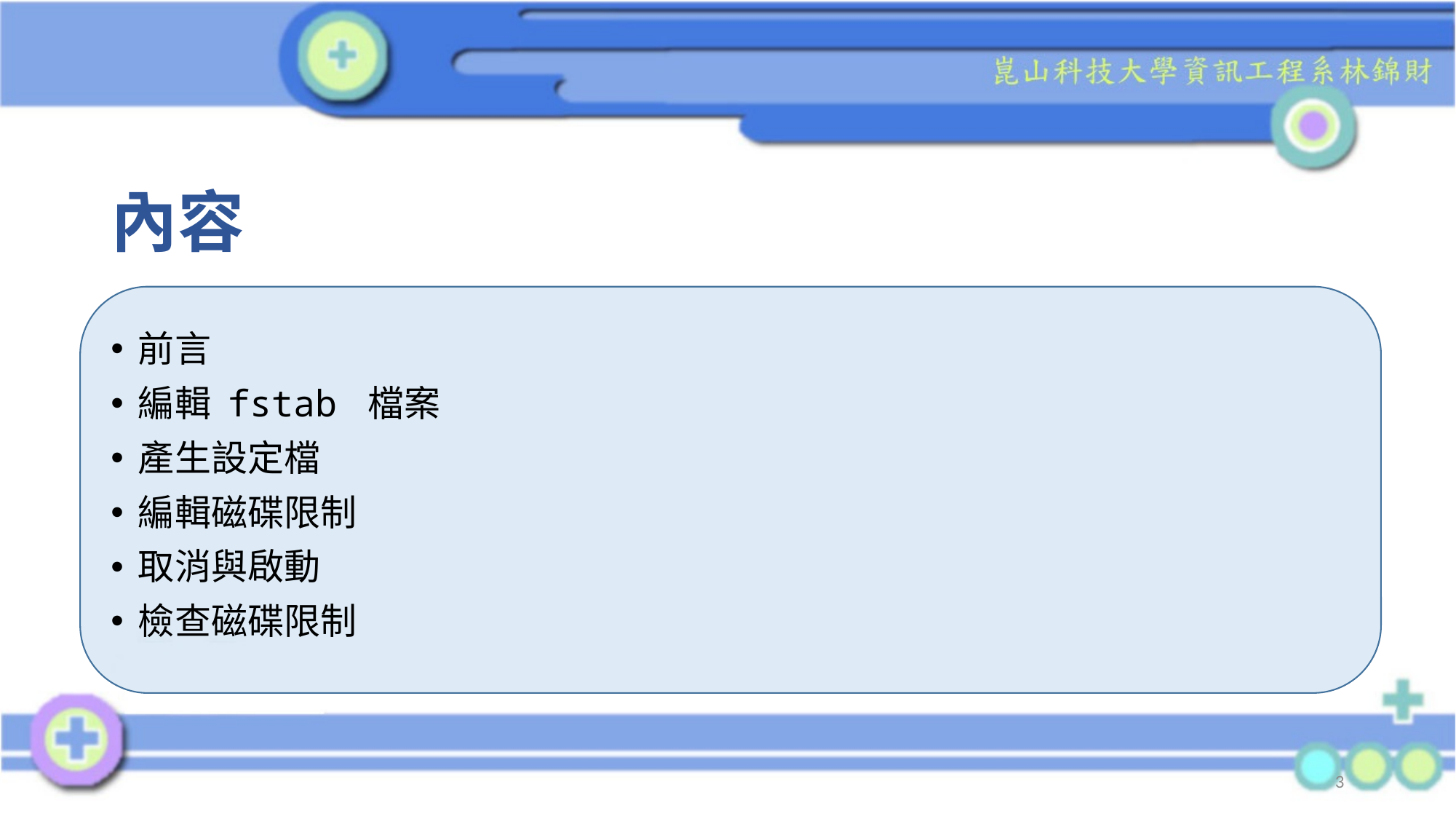

# 內容

前言
編輯 fstab 檔案
產生設定檔
編輯磁碟限制
取消與啟動
檢查磁碟限制
3